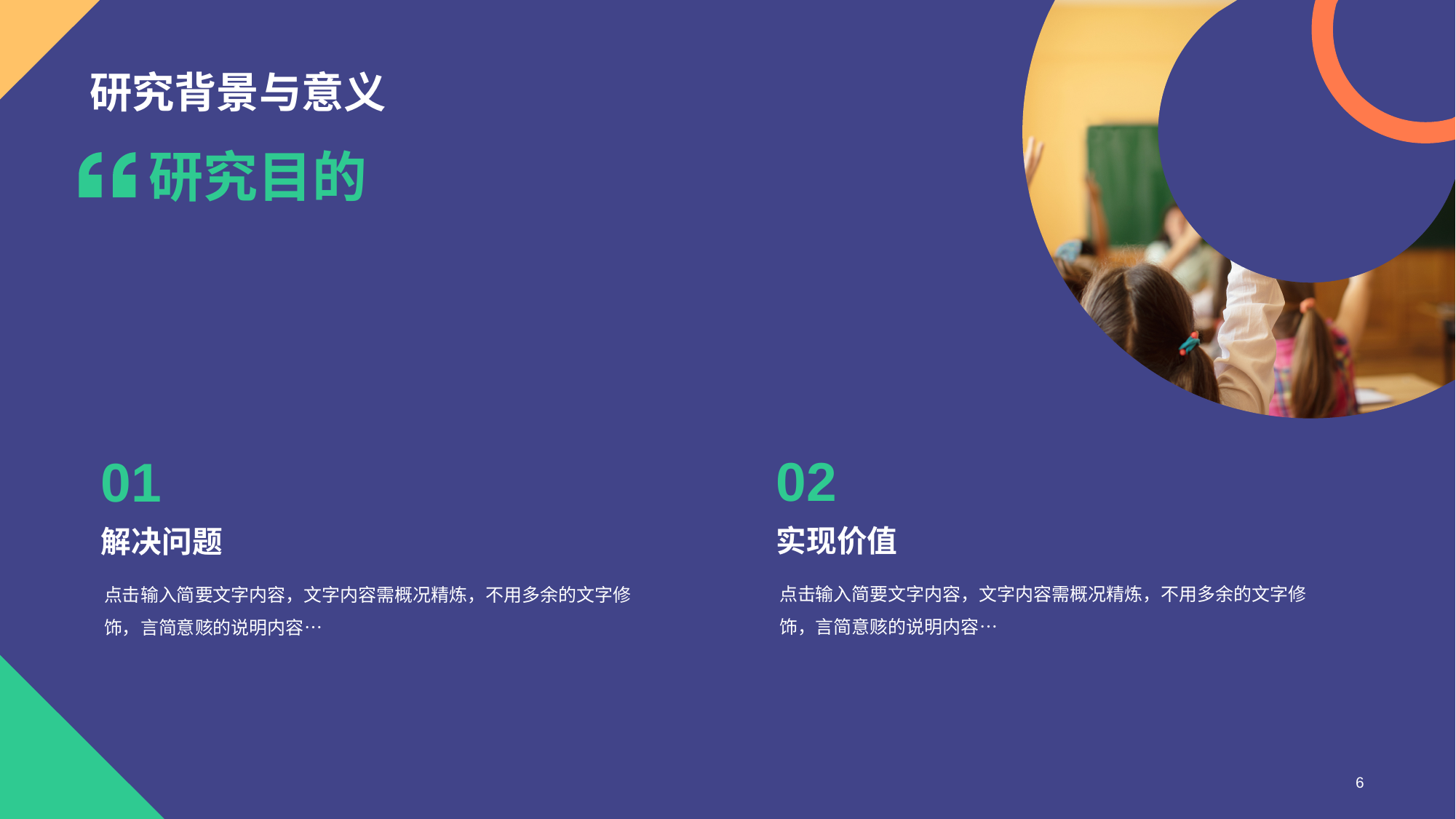

# 研究背景与意义

研究目的

02
实现价值
点击输入简要文字内容，文字内容需概况精炼，不用多余的文字修饰，言简意赅的说明内容…
01
解决问题
点击输入简要文字内容，文字内容需概况精炼，不用多余的文字修饰，言简意赅的说明内容…
6